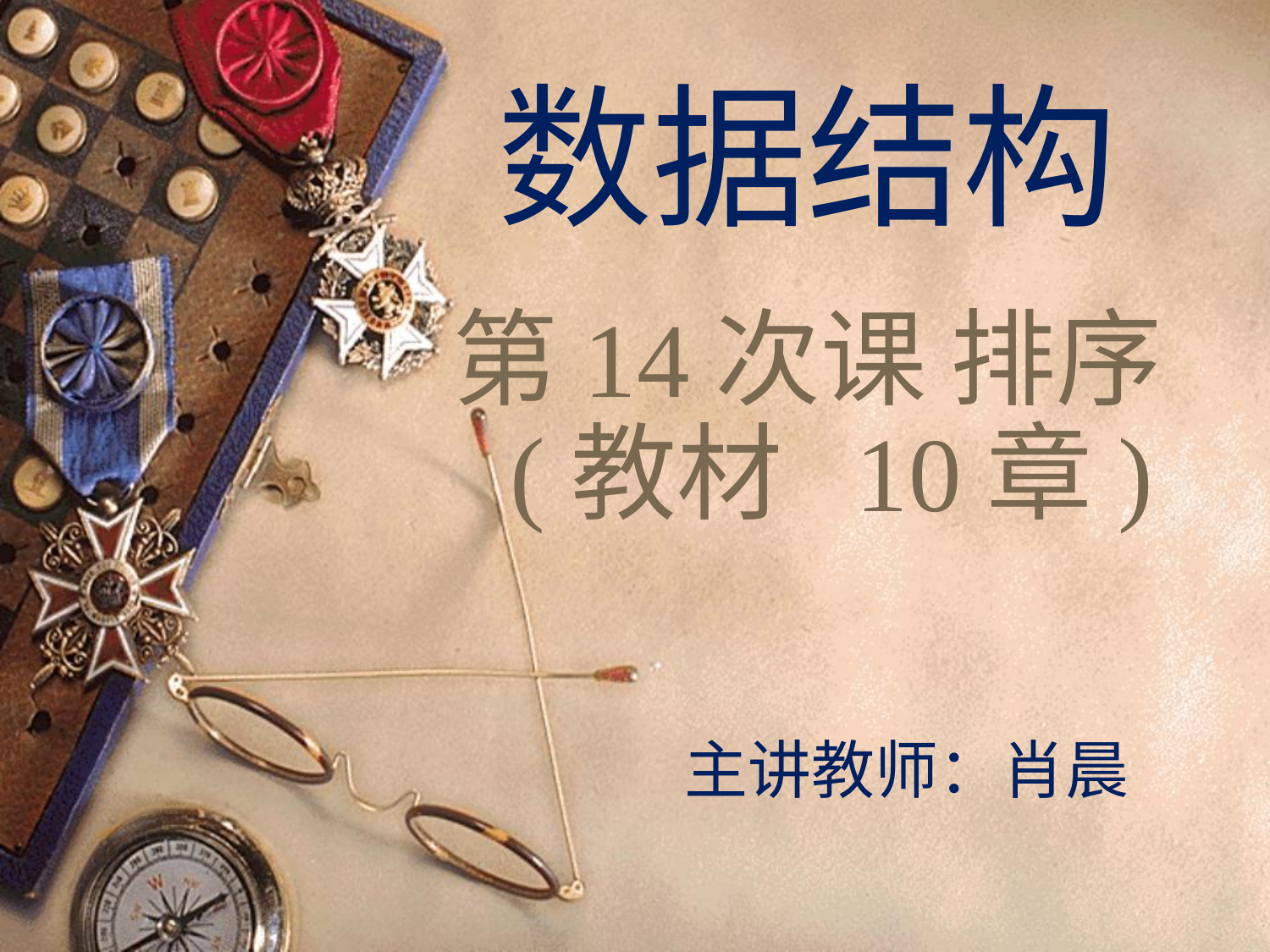

# 数据结构 第14次课 排序 (教材  10章)

主讲教师：肖晨